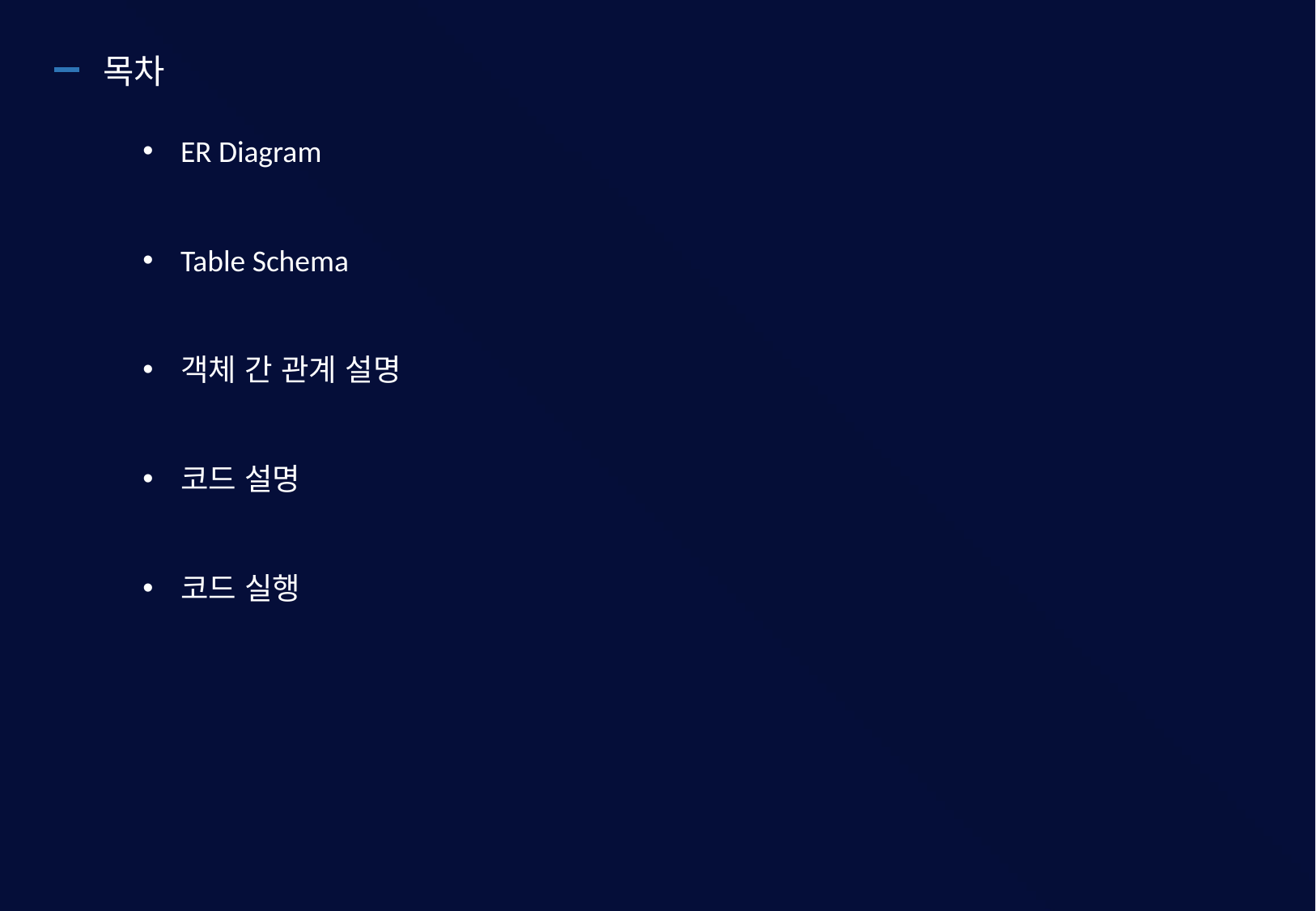

목차
ER Diagram

Table Schema

객체 간 관계 설명

코드 설명

코드 실행